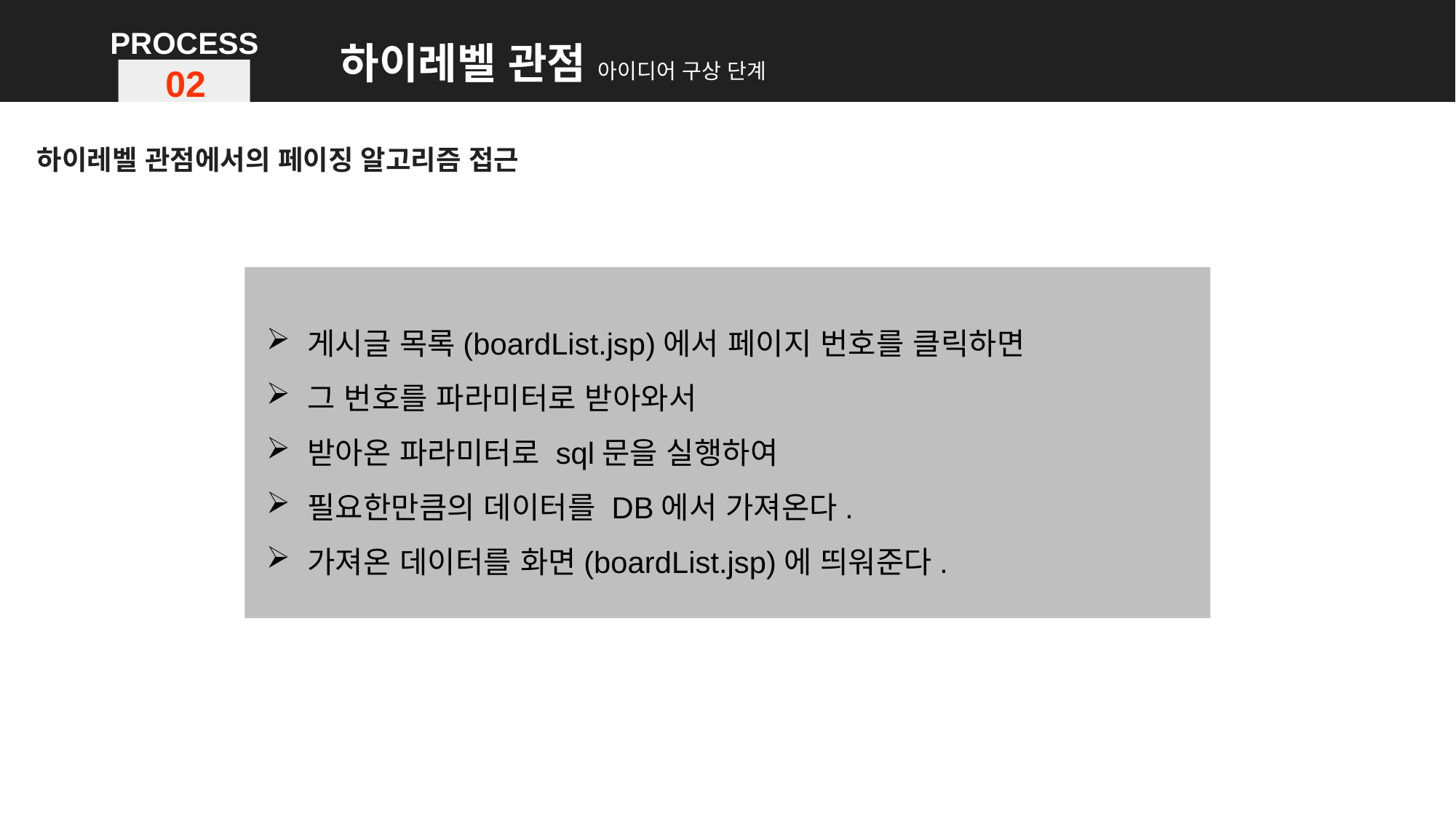

PROCESS
하이레벨 관점 아이디어 구상 단계
02

하이레벨 관점에서의 페이징 알고리즘 접근

게시글 목록(boardList.jsp)에서 페이지 번호를 클릭하면
그 번호를 파라미터로 받아와서
받아온 파라미터로 sql문을 실행하여
필요한만큼의 데이터를 DB에서 가져온다.
가져온 데이터를 화면(boardList.jsp)에 띄워준다.

기타
컨텐츠에 대한 내용을 적어요
사용변수 정의 board, page, block 변수
사용변수 코드설명 변수값 구하기

화면단 출력 구한 변수들을 jsp에 활용해보자!